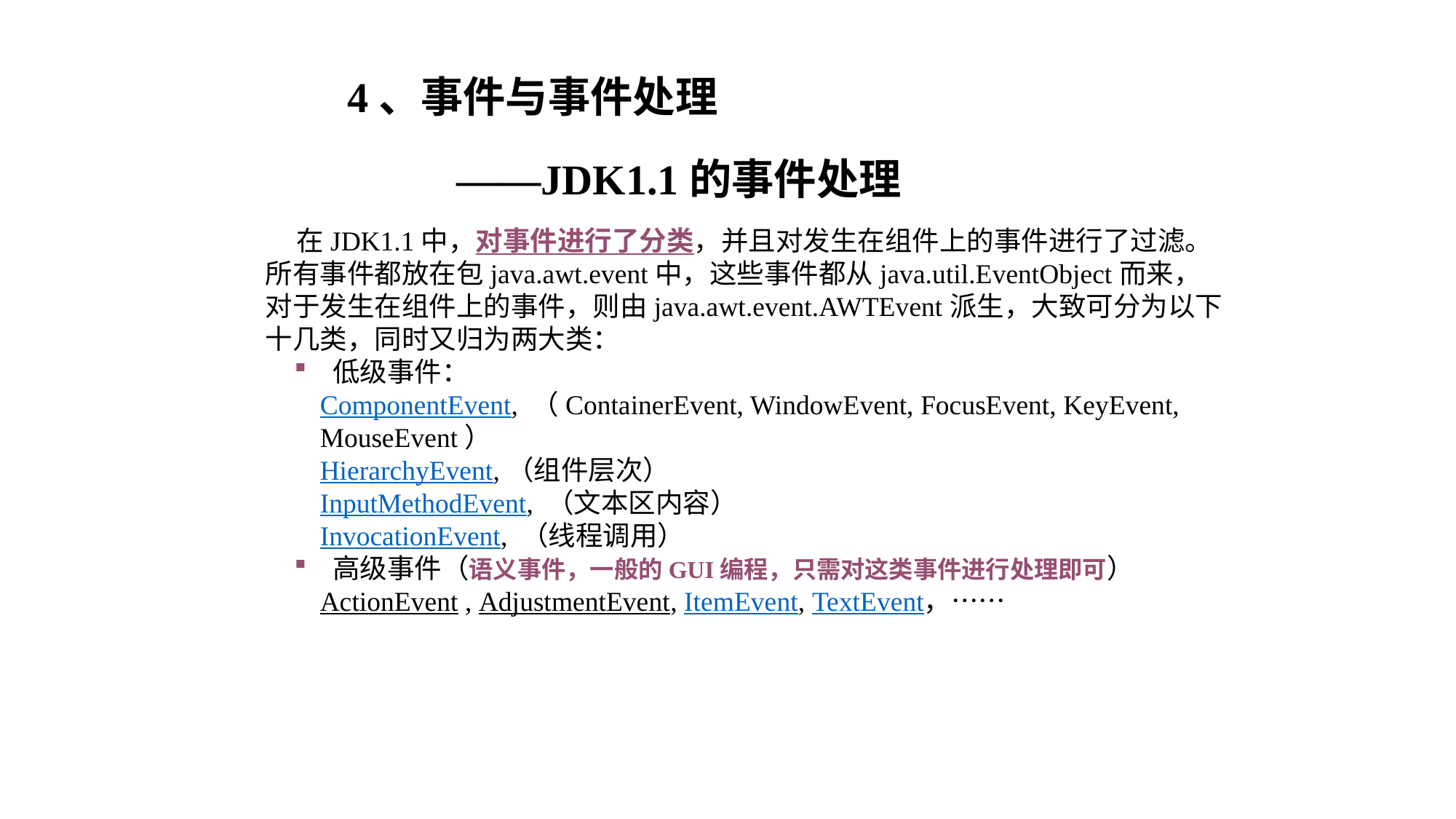

4、事件与事件处理
	——JDK1.1的事件处理
    在JDK1.1中，对事件进行了分类，并且对发生在组件上的事件进行了过滤。所有事件都放在包java.awt.event中，这些事件都从java.util.EventObject而来，对于发生在组件上的事件，则由java.awt.event.AWTEvent派生，大致可分为以下十几类，同时又归为两大类：
 低级事件：
ComponentEvent, （ContainerEvent, WindowEvent, FocusEvent, KeyEvent, MouseEvent）
HierarchyEvent,（组件层次）
InputMethodEvent, （文本区内容）
InvocationEvent, （线程调用）
 高级事件（语义事件，一般的GUI编程，只需对这类事件进行处理即可）
ActionEvent , AdjustmentEvent, ItemEvent, TextEvent，……